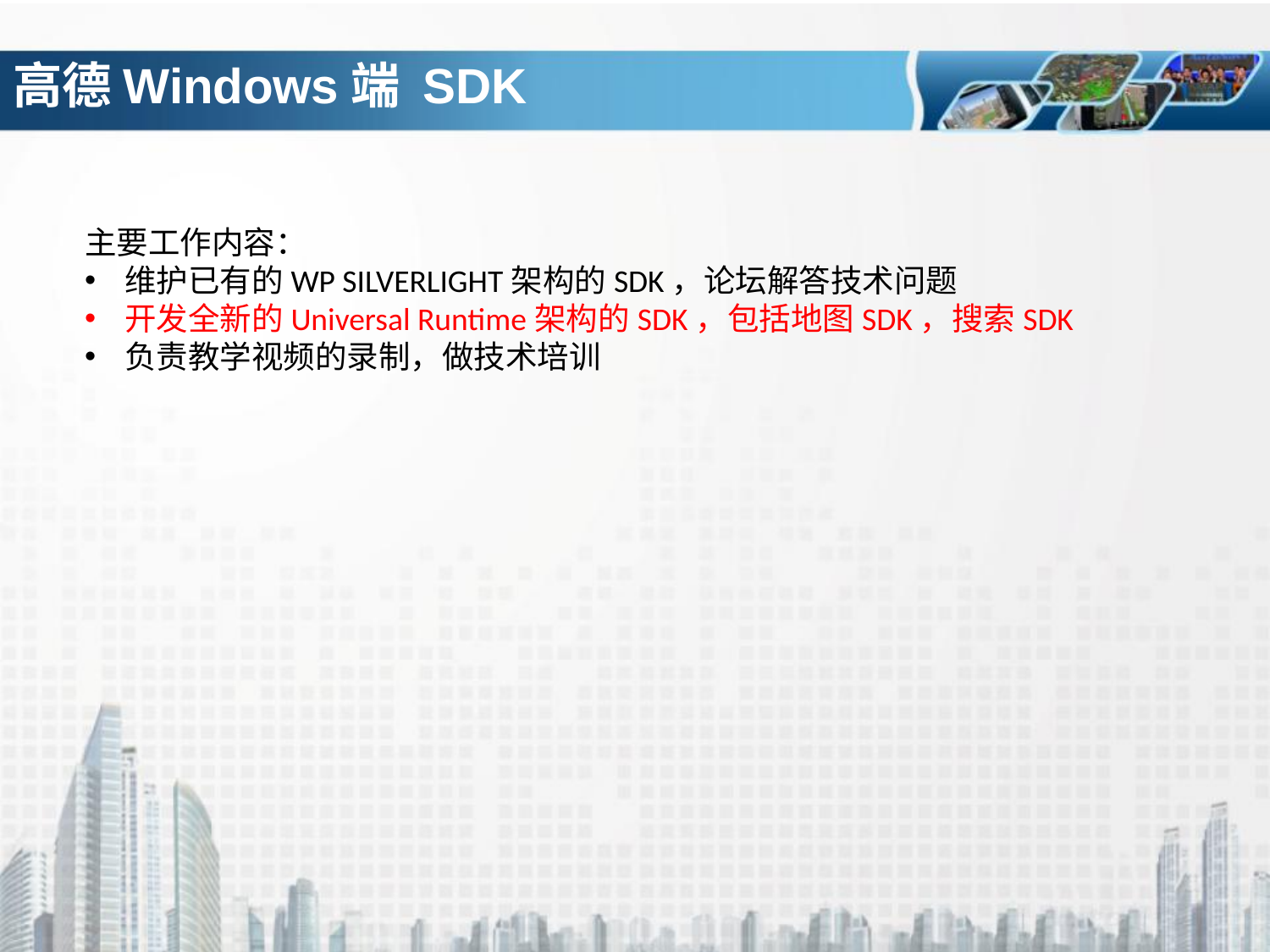

# 高德Windows端 SDK
主要工作内容：
维护已有的WP SILVERLIGHT架构的SDK，论坛解答技术问题
开发全新的Universal Runtime架构的SDK，包括地图SDK，搜索SDK
负责教学视频的录制，做技术培训